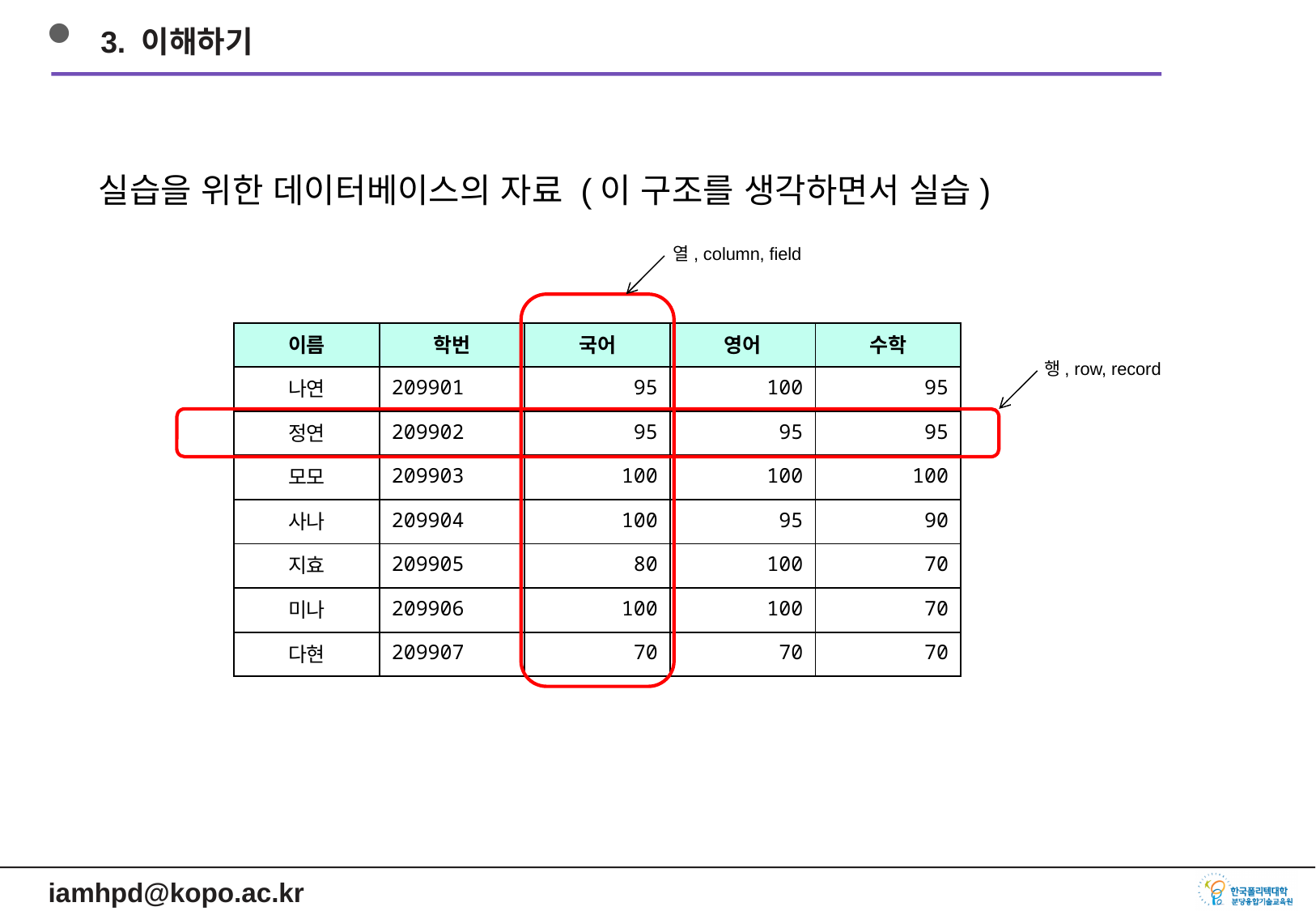

3. 이해하기
실습을 위한 데이터베이스의 자료 (이 구조를 생각하면서 실습)
열, column, field

| 이름 | 학번 | 국어 | 영어 | 수학 |
| --- | --- | --- | --- | --- |
| 나연 | 209901 | 95 | 100 | 95 |
| 정연 | 209902 | 95 | 95 | 95 |
| 모모 | 209903 | 100 | 100 | 100 |
| 사나 | 209904 | 100 | 95 | 90 |
| 지효 | 209905 | 80 | 100 | 70 |
| 미나 | 209906 | 100 | 100 | 70 |
| 다현 | 209907 | 70 | 70 | 70 |
행, row, record